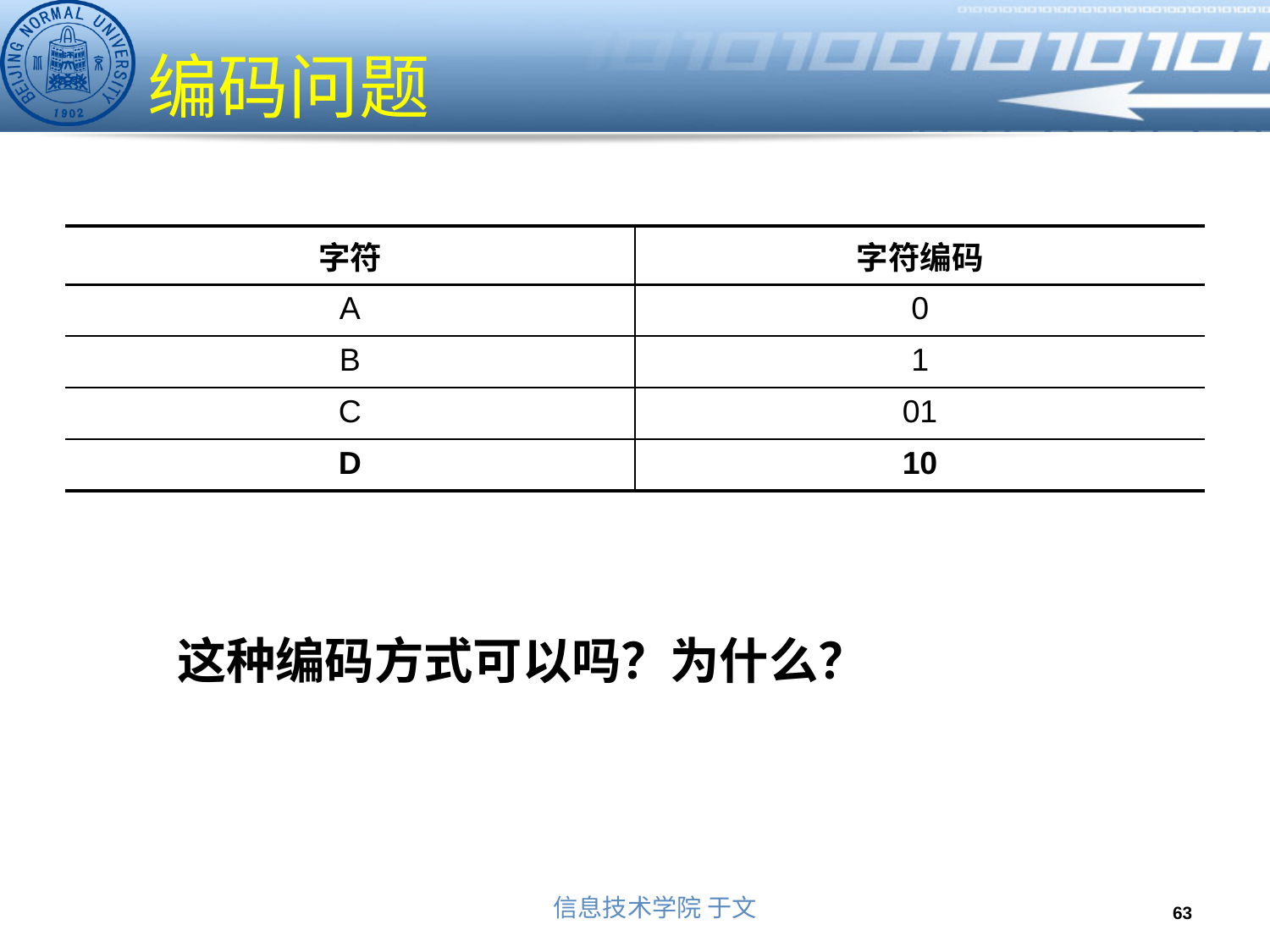

# 编码问题
| 字符 | 字符编码 |
| --- | --- |
| A | 0 |
| B | 1 |
| C | 01 |
| D | 10 |
这种编码方式可以吗？为什么？
63